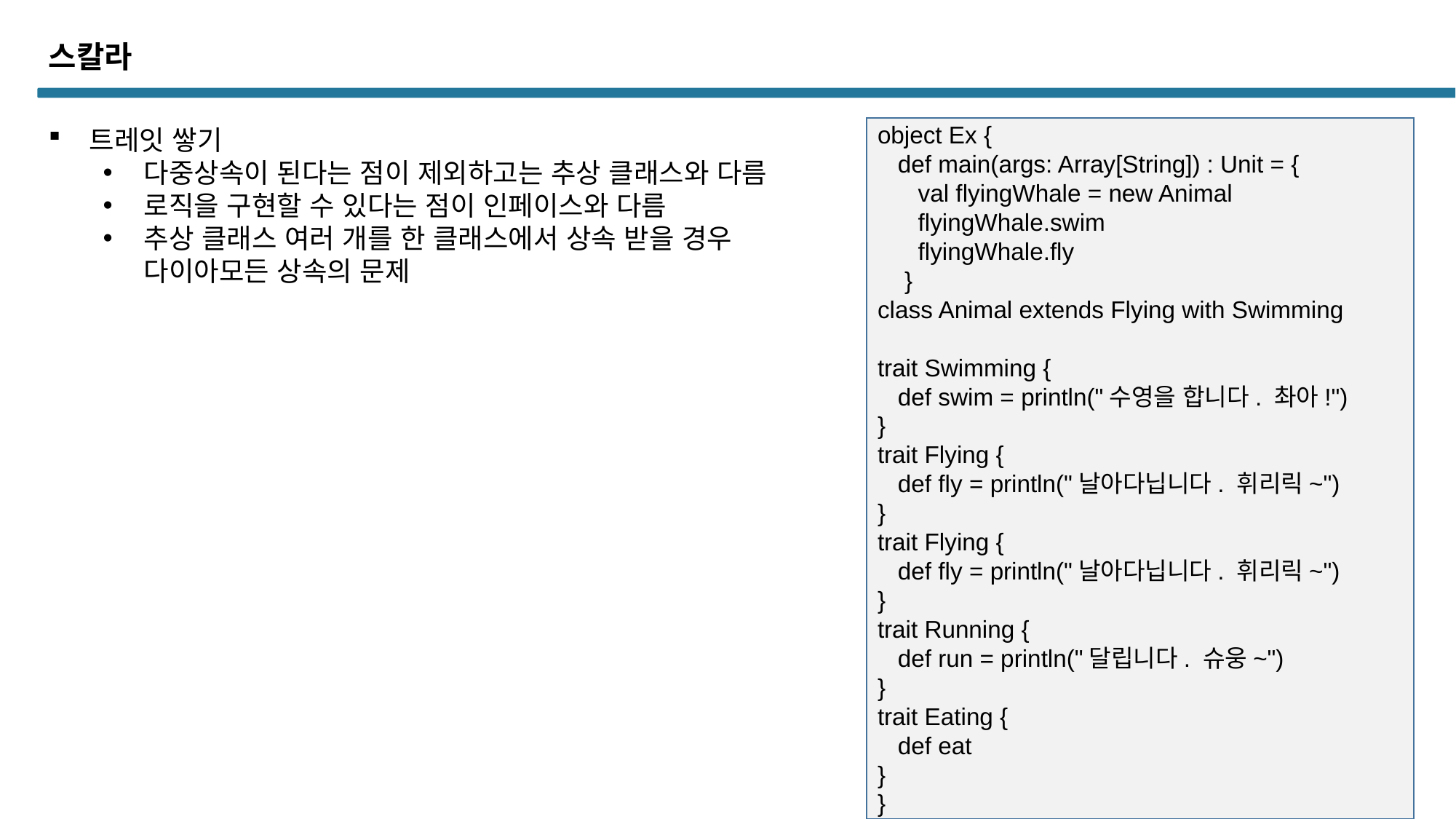

스칼라
트레잇 쌓기
다중상속이 된다는 점이 제외하고는 추상 클래스와 다름
로직을 구현할 수 있다는 점이 인페이스와 다름
추상 클래스 여러 개를 한 클래스에서 상속 받을 경우  다이아모든 상속의 문제
object Ex {
   def main(args: Array[String]) : Unit = {
      val flyingWhale = new Animal
      flyingWhale.swim
      flyingWhale.fly
    }
class Animal extends Flying with Swimming

trait Swimming {
   def swim = println("수영을 합니다. 촤아!")
}
trait Flying {
   def fly = println("날아다닙니다. 휘리릭~")
}
trait Flying {
   def fly = println("날아다닙니다. 휘리릭~")
}
trait Running {
   def run = println("달립니다. 슈웅~")
}
trait Eating {
   def eat
}
}